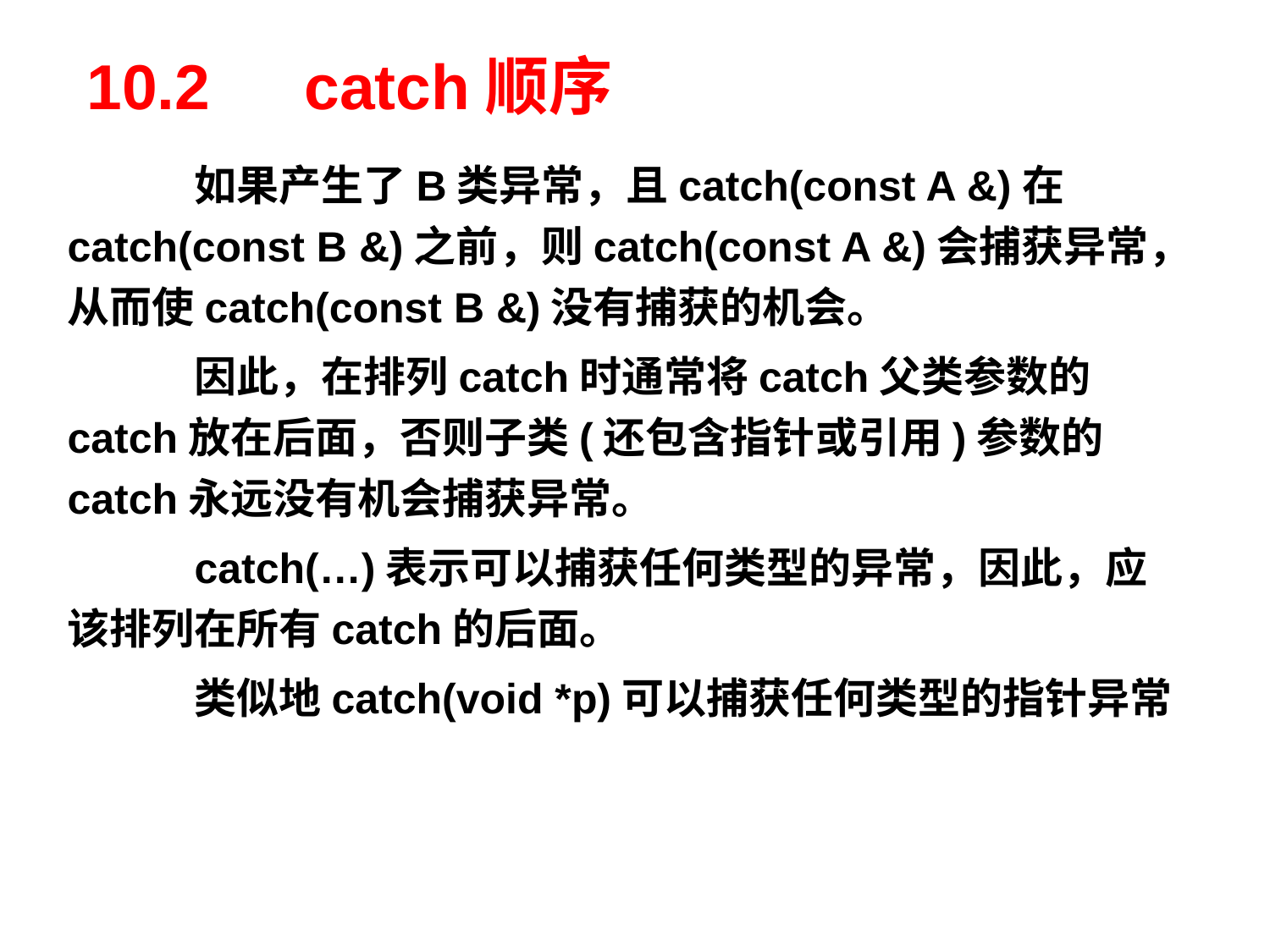

# 10.2　catch顺序
	如果产生了B类异常，且catch(const A &)在catch(const B &)之前，则catch(const A &)会捕获异常，从而使catch(const B &)没有捕获的机会。
	因此，在排列catch时通常将catch父类参数的catch放在后面，否则子类(还包含指针或引用)参数的catch永远没有机会捕获异常。
	catch(…)表示可以捕获任何类型的异常，因此，应该排列在所有catch的后面。
	类似地catch(void *p)可以捕获任何类型的指针异常